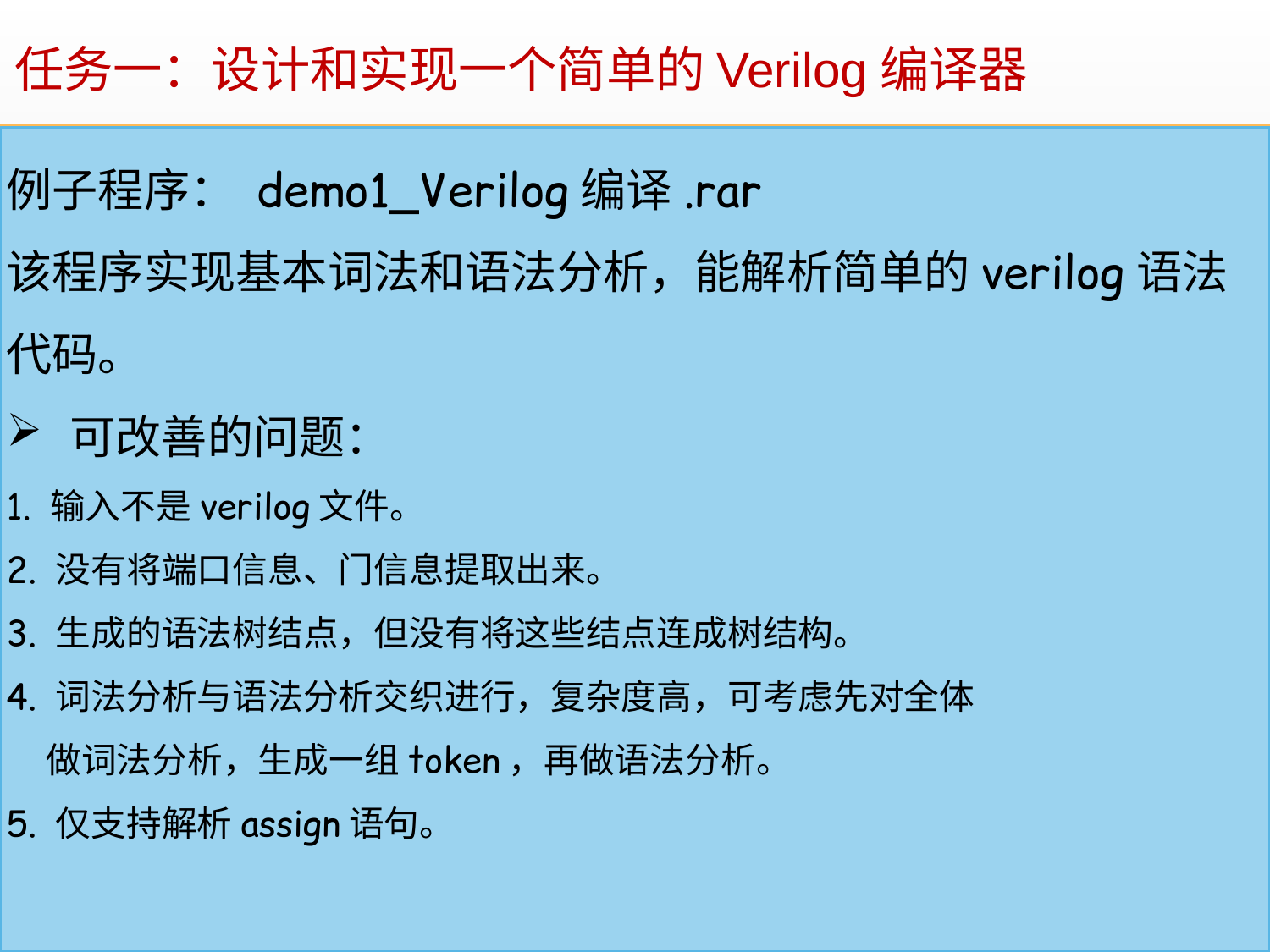

任务一：设计和实现一个简单的Verilog编译器

例子程序： demo1_Verilog编译.rar
该程序实现基本词法和语法分析，能解析简单的verilog语法代码。
可改善的问题：
1. 输入不是verilog文件。
2. 没有将端口信息、门信息提取出来。
3. 生成的语法树结点，但没有将这些结点连成树结构。
4. 词法分析与语法分析交织进行，复杂度高，可考虑先对全体
    做词法分析，生成一组token，再做语法分析。
5. 仅支持解析assign语句。